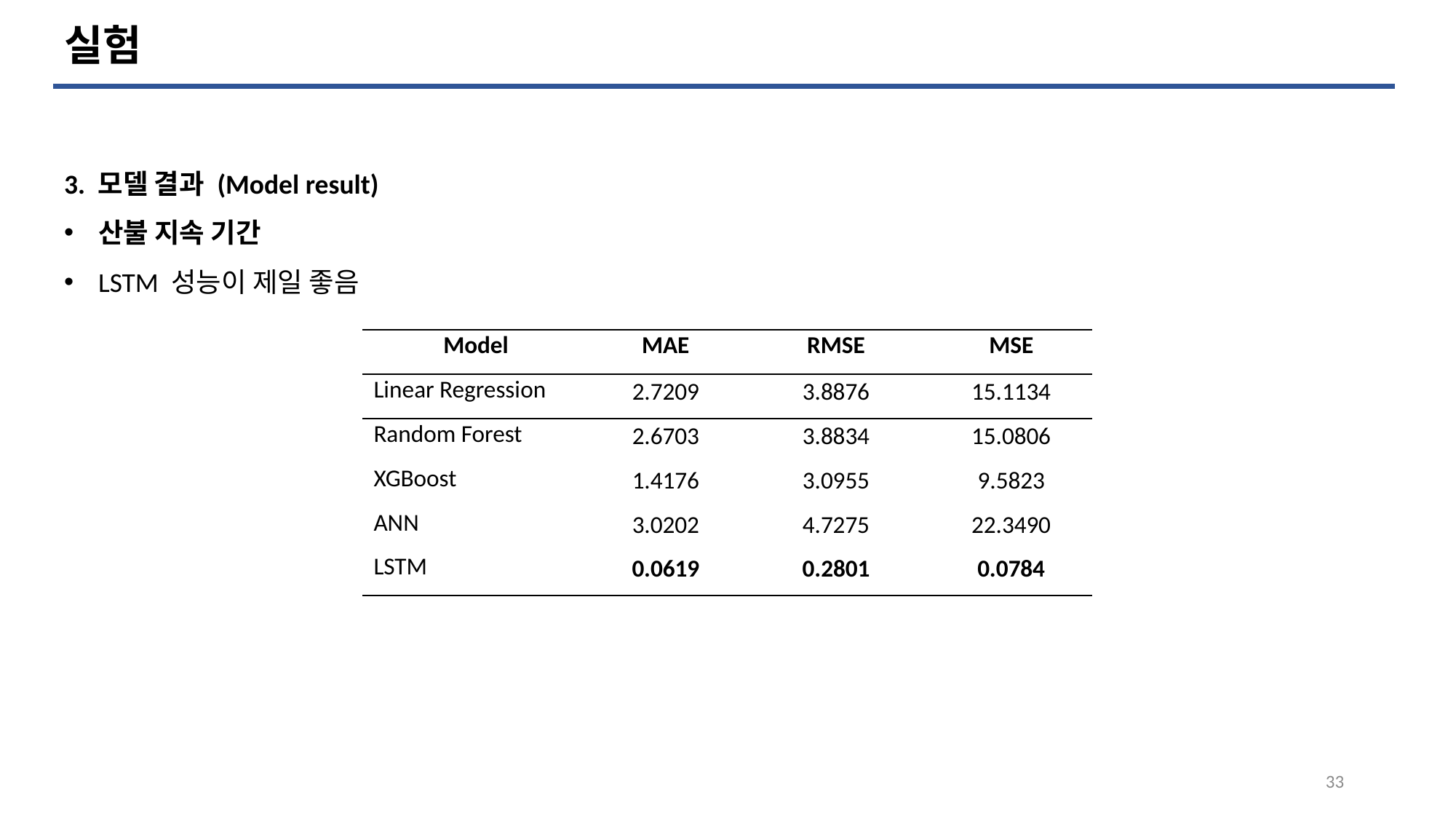

실험
3. 모델 결과 (Model result)
산불 지속 기간
LSTM 성능이 제일 좋음

| Model | MAE | RMSE | MSE |
| --- | --- | --- | --- |
| Linear Regression | 2.7209 | 3.8876 | 15.1134 |
| Random Forest | 2.6703 | 3.8834 | 15.0806 |
| XGBoost | 1.4176 | 3.0955 | 9.5823 |
| ANN | 3.0202 | 4.7275 | 22.3490 |
| LSTM | 0.0619 | 0.2801 | 0.0784 |
33